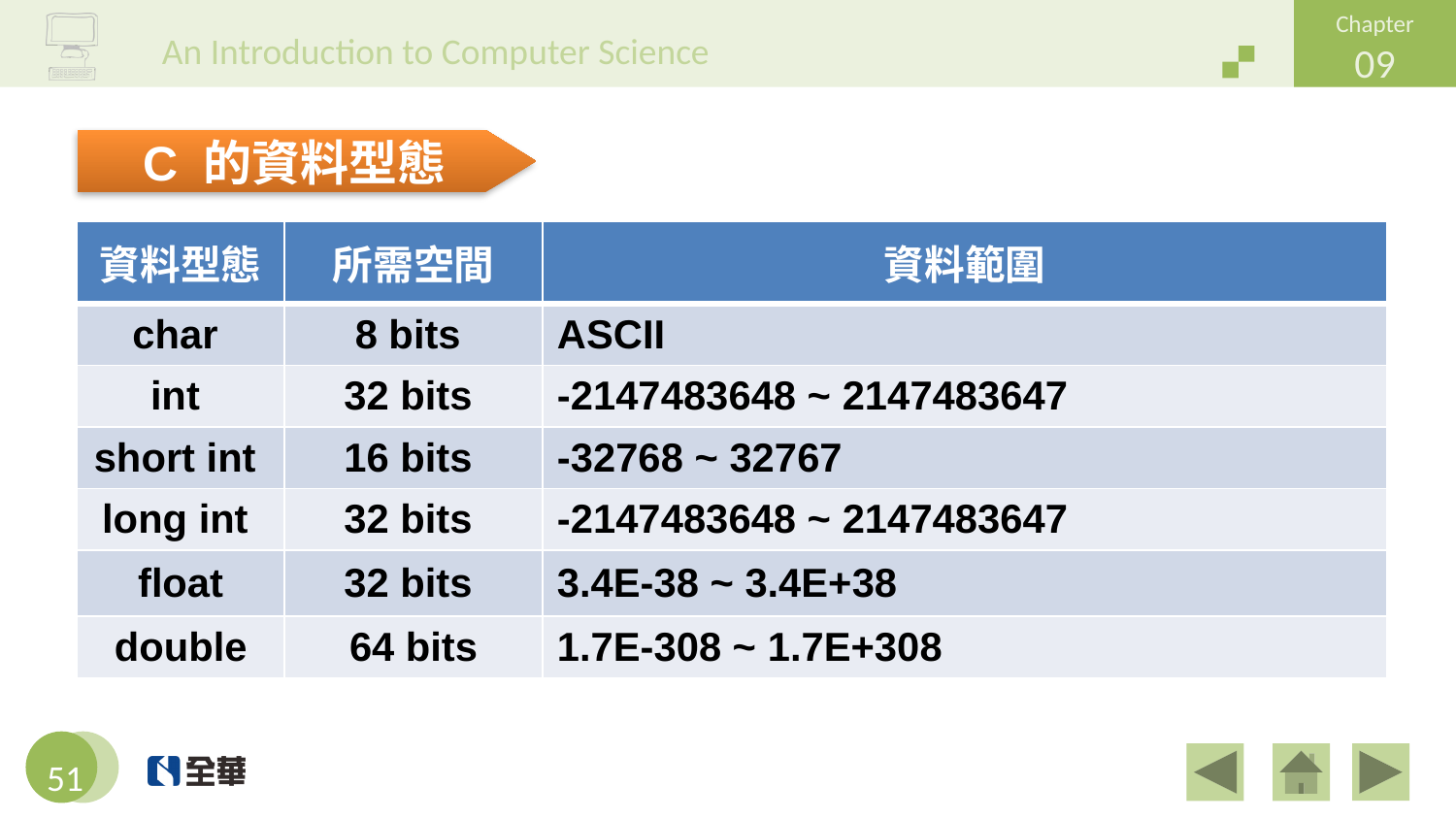

C 的資料型態
| 資料型態 | 所需空間 | 資料範圍 |
| --- | --- | --- |
| char | 8 bits | ASCII |
| int | 32 bits | -2147483648 ~ 2147483647 |
| short int | 16 bits | -32768 ~ 32767 |
| long int | 32 bits | -2147483648 ~ 2147483647 |
| float | 32 bits | 3.4E-38 ~ 3.4E+38 |
| double | 64 bits | 1.7E-308 ~ 1.7E+308 |